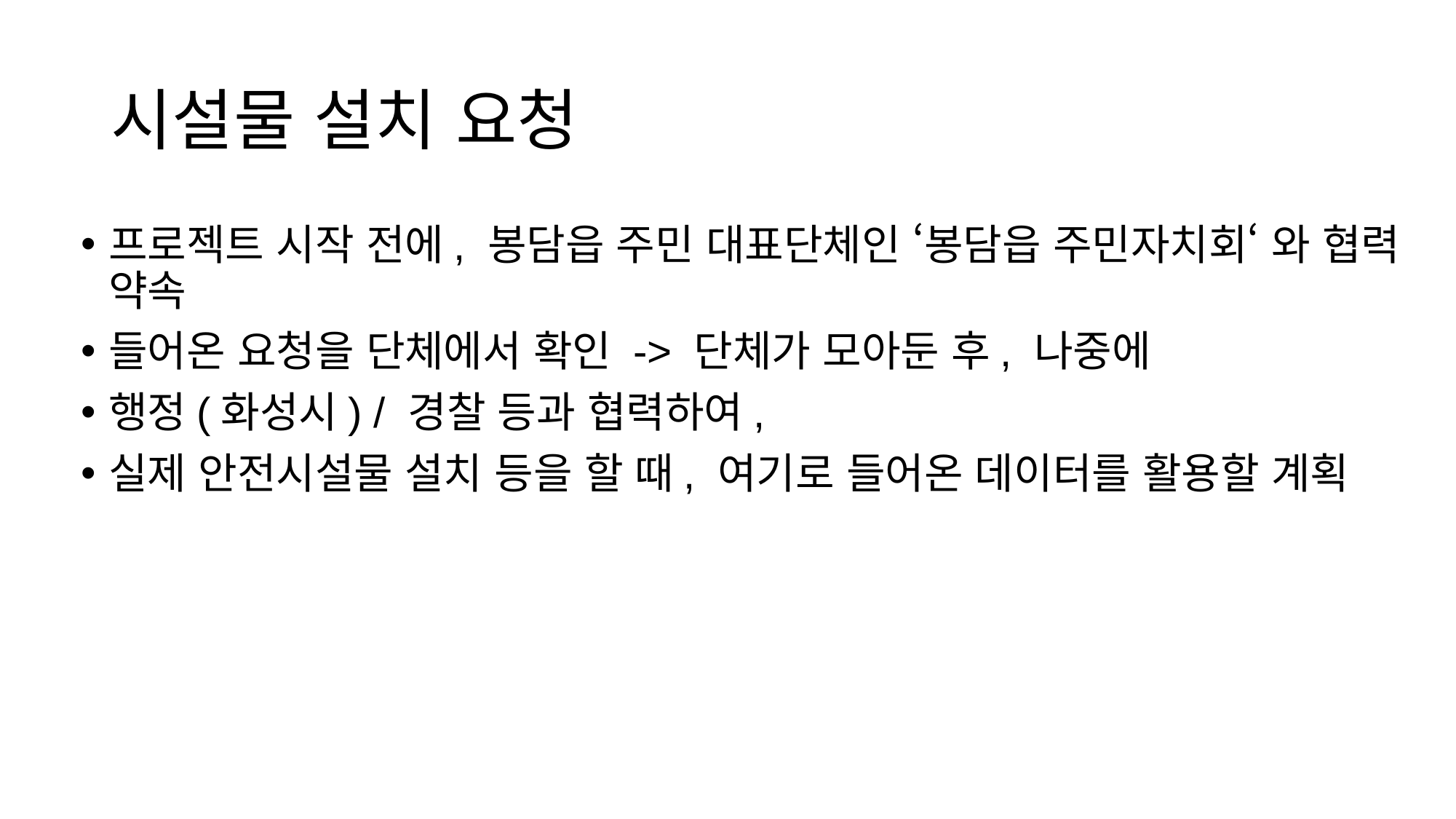

# 시설물 설치 요청
프로젝트 시작 전에, 봉담읍 주민 대표단체인 ‘봉담읍 주민자치회‘ 와 협력 약속
들어온 요청을 단체에서 확인 -> 단체가 모아둔 후, 나중에
행정(화성시) / 경찰 등과 협력하여,
실제 안전시설물 설치 등을 할 때, 여기로 들어온 데이터를 활용할 계획